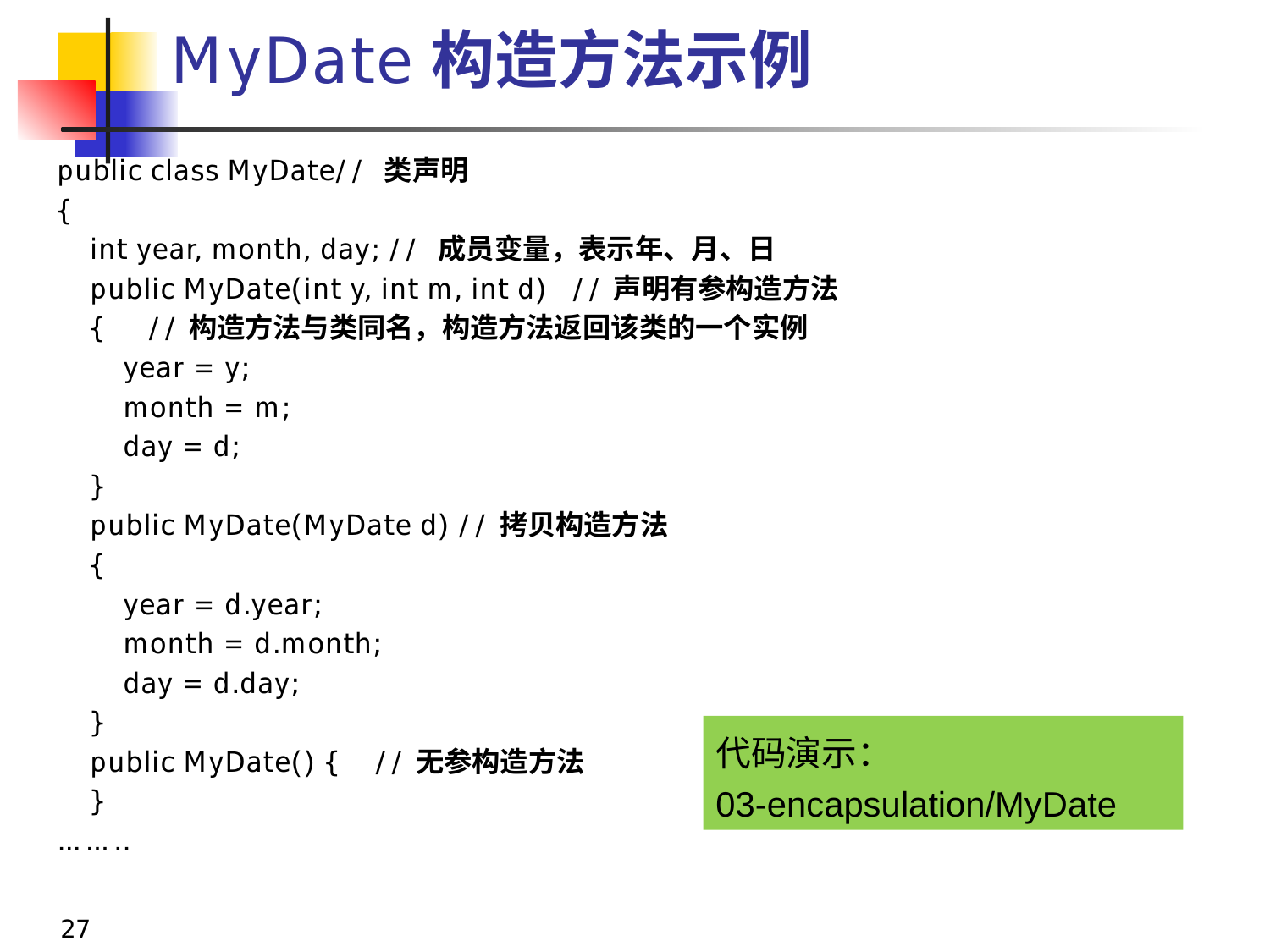

# MyDate构造方法示例
public class MyDate// 类声明
{
    int year, month, day; // 成员变量，表示年、月、日
    public MyDate(int y, int m, int d)   //声明有参构造方法
    {     //构造方法与类同名，构造方法返回该类的一个实例
        year = y;
        month = m;
        day = d;
    }
    public MyDate(MyDate d) //拷贝构造方法
    {
        year = d.year;
        month = d.month;
        day = d.day;
    }
    public MyDate() {    //无参构造方法
    }
……..
代码演示：
03-encapsulation/MyDate
27